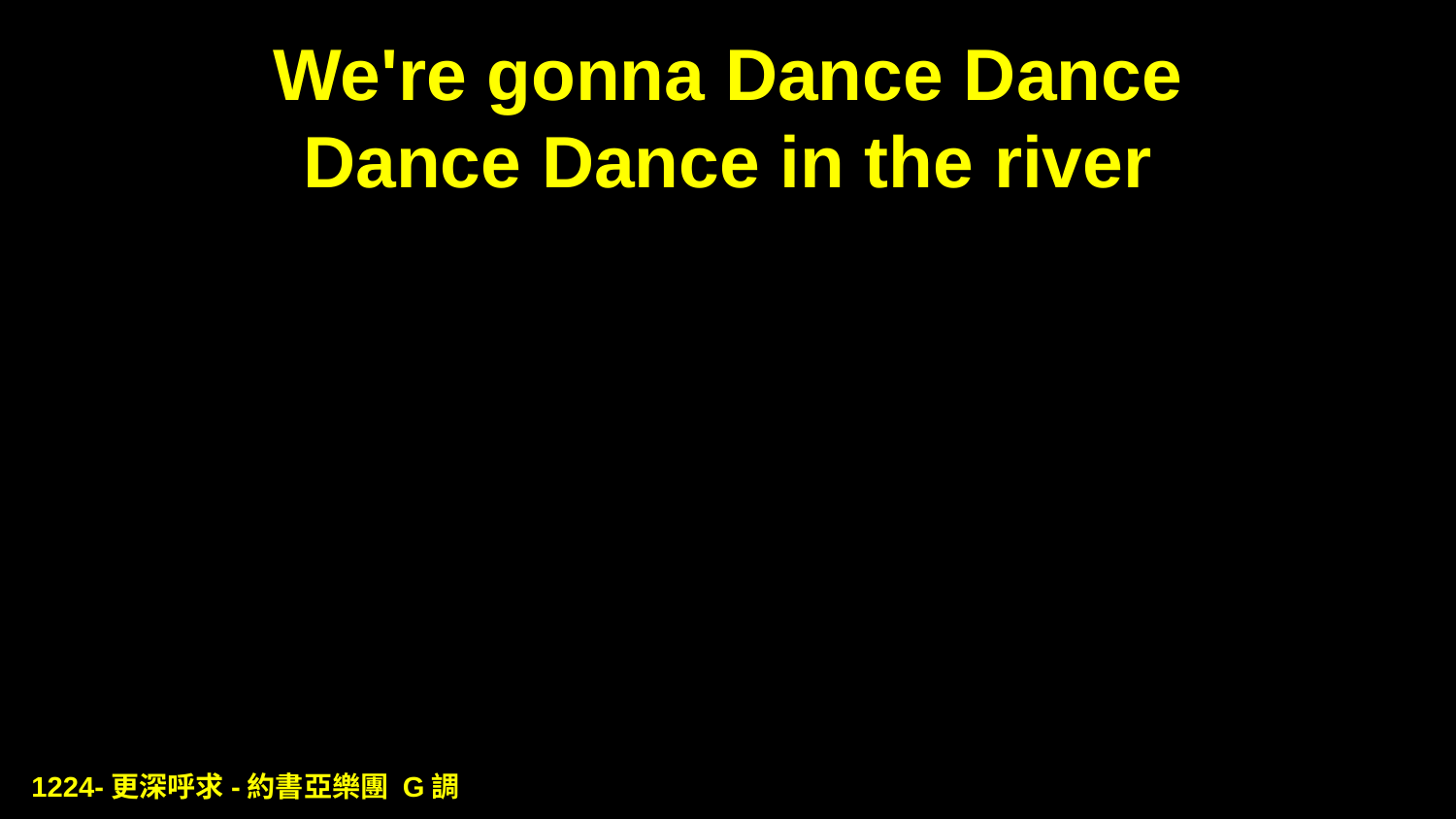

# We're gonna Dance Dance Dance Dance in the river
1224-更深呼求-約書亞樂團 G調